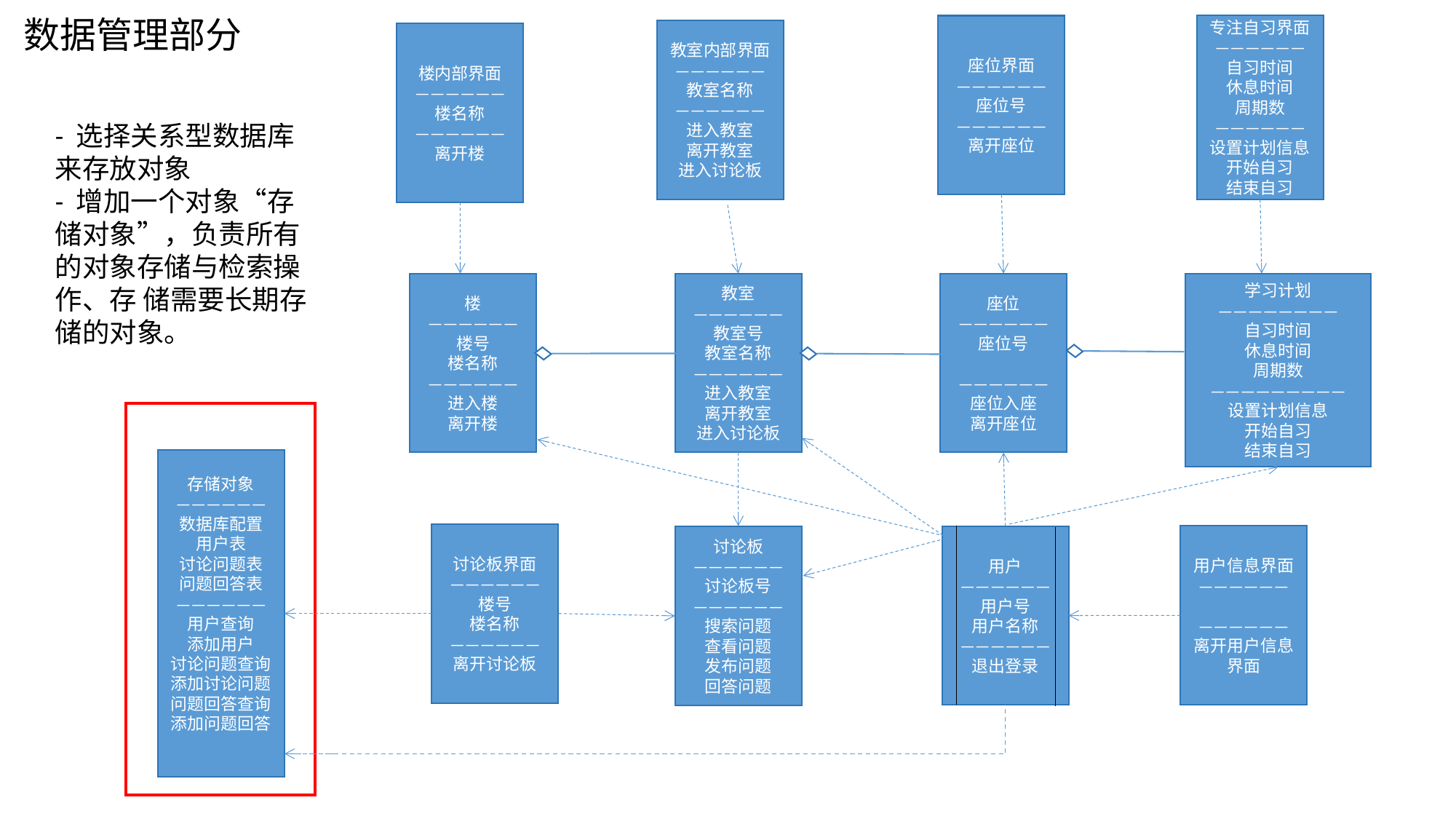

数据管理部分
专注自习界面
——————
自习时间
休息时间
周期数
——————
设置计划信息
开始自习
结束自习
座位界面
——————
座位号
——————
离开座位
教室内部界面
——————
教室名称
——————
进入教室
离开教室
进入讨论板
楼内部界面
——————
楼名称
——————
离开楼
- 选择关系型数据库来存放对象
- 增加一个对象“存储对象”，负责所有的对象存储与检索操作、存 储需要长期存储的对象。
楼
——————
楼号
楼名称
——————
进入楼
离开楼
教室
——————
教室号
教室名称
——————
进入教室
离开教室
进入讨论板
座位
——————
座位号

——————
座位入座
离开座位
学习计划
————————
自习时间
休息时间
周期数
—————————
设置计划信息
开始自习
结束自习

讨论板
——————
讨论板号
——————
搜索问题
查看问题
发布问题
回答问题
用户
——————
用户号
用户名称
——————
退出登录
讨论板界面
——————
楼号
楼名称
——————
离开讨论板
用户信息界面
——————

——————
离开用户信息界面

存储对象
——————
数据库配置
用户表
讨论问题表
问题回答表
——————
用户查询
添加用户
讨论问题查询
添加讨论问题
问题回答查询
添加问题回答